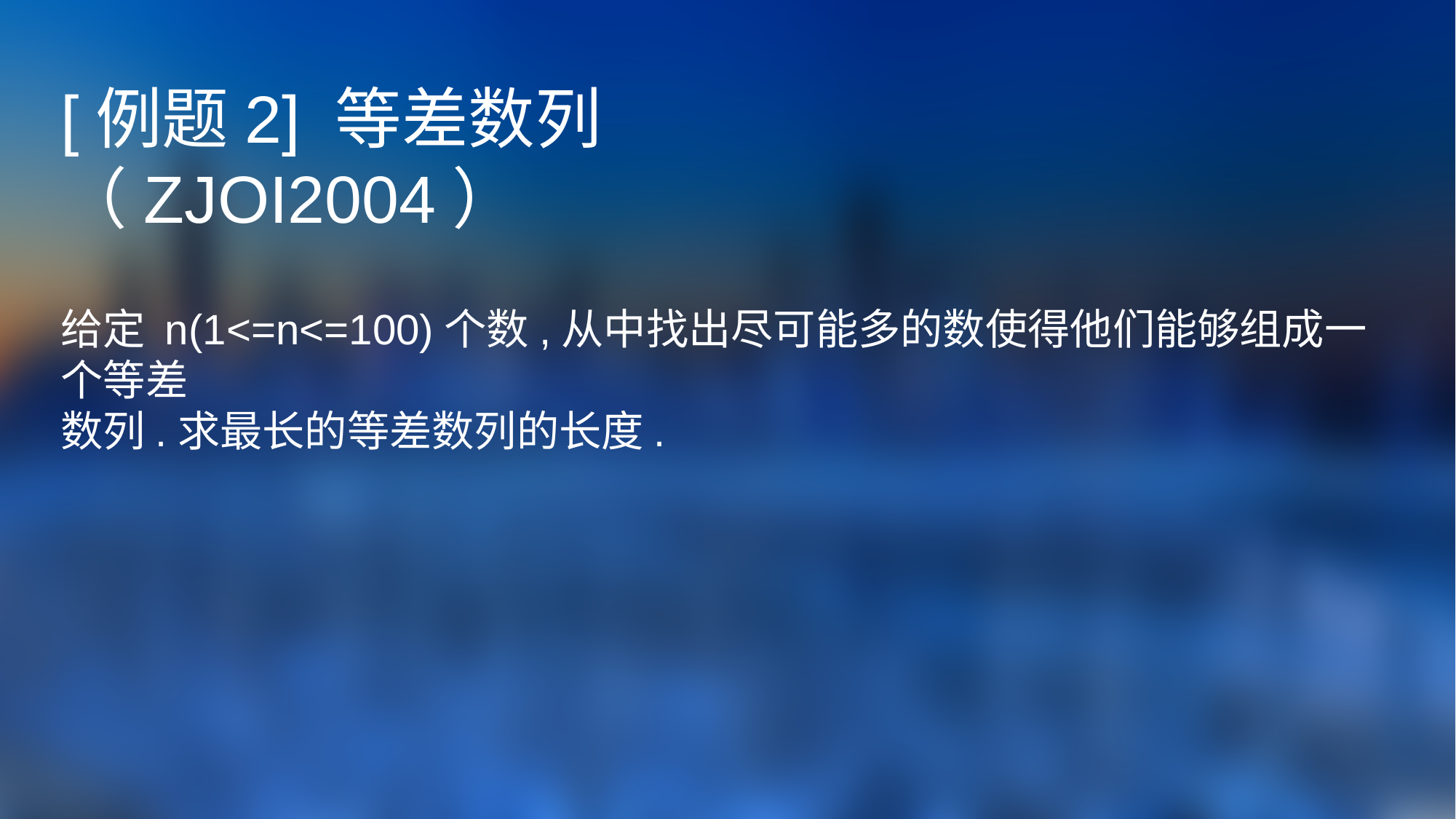

[例题2] 等差数列（ZJOI2004）
给定 n(1<=n<=100)个数,从中找出尽可能多的数使得他们能够组成一个等差
数列.求最长的等差数列的长度.